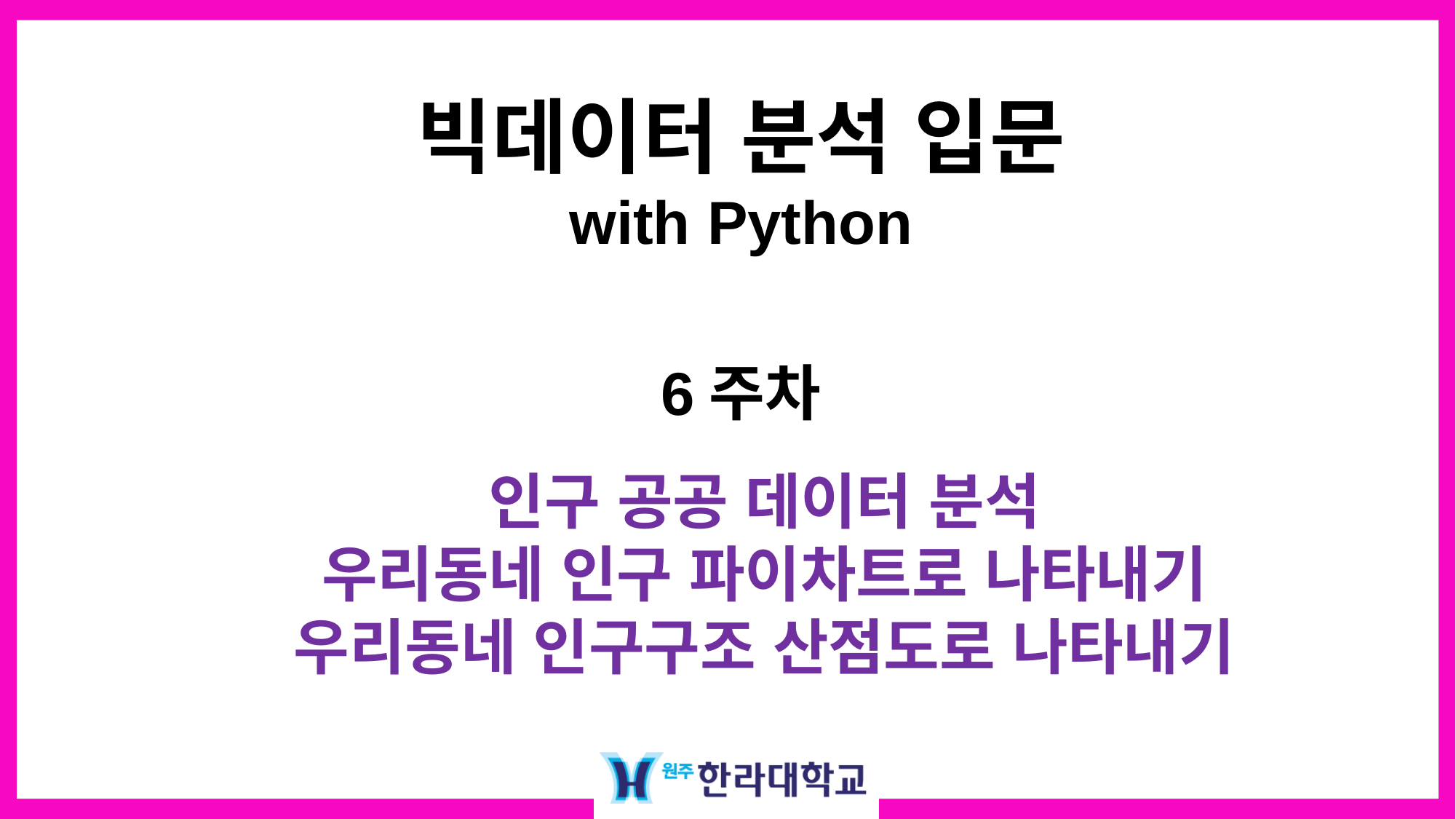

빅데이터 분석 입문
with Python

6주차
인구 공공 데이터 분석
우리동네 인구 파이차트로 나타내기
우리동네 인구구조 산점도로 나타내기